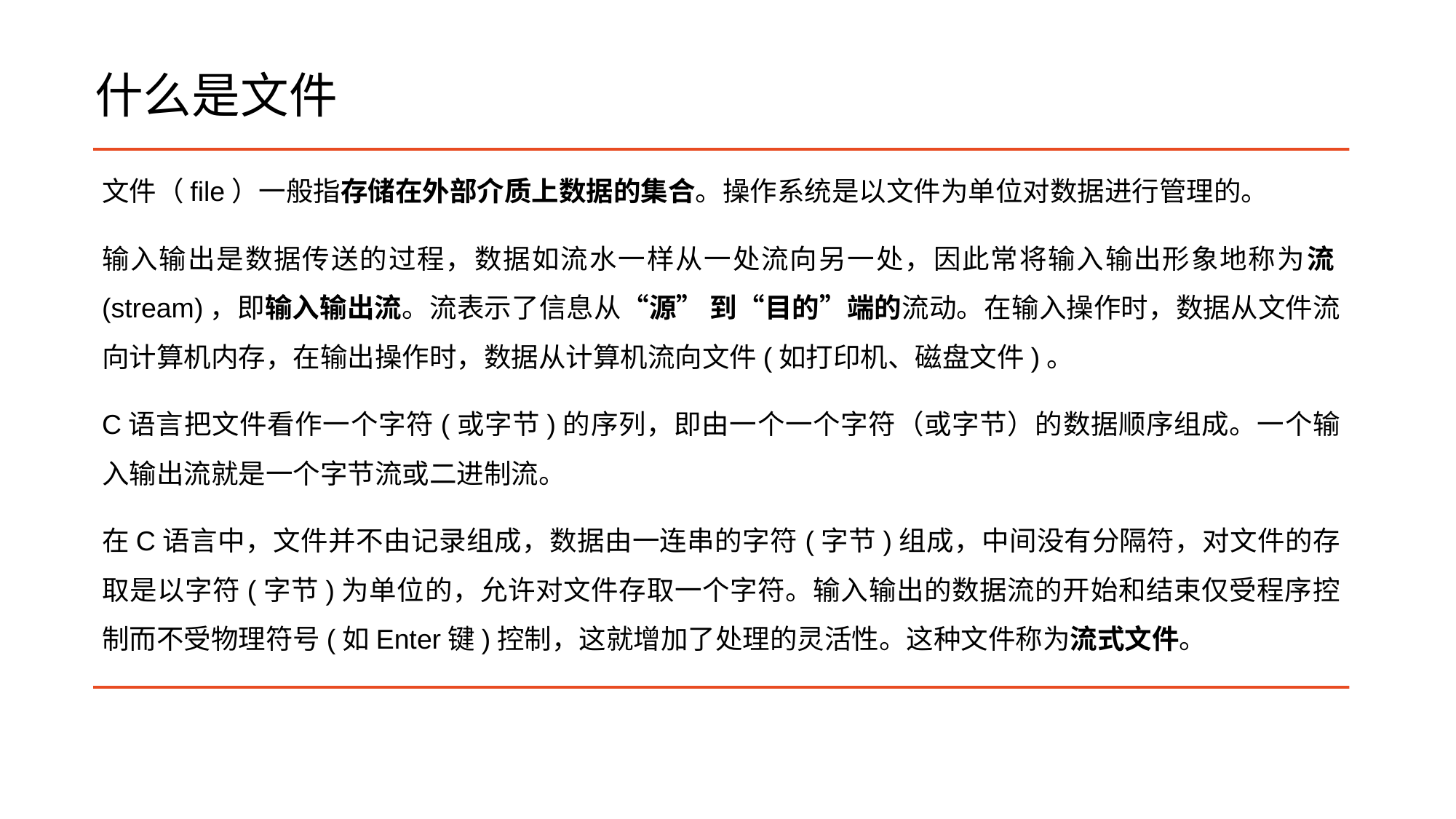

# 什么是文件
文件（file）一般指存储在外部介质上数据的集合。操作系统是以文件为单位对数据进行管理的。
输入输出是数据传送的过程，数据如流水一样从一处流向另一处，因此常将输入输出形象地称为流(stream)，即输入输出流。流表示了信息从“源” 到“目的”端的流动。在输入操作时，数据从文件流向计算机内存，在输出操作时，数据从计算机流向文件(如打印机、磁盘文件)。
C语言把文件看作一个字符(或字节)的序列，即由一个一个字符（或字节）的数据顺序组成。一个输入输出流就是一个字节流或二进制流。
在C语言中，文件并不由记录组成，数据由一连串的字符(字节)组成，中间没有分隔符，对文件的存取是以字符(字节)为单位的，允许对文件存取一个字符。输入输出的数据流的开始和结束仅受程序控制而不受物理符号(如Enter键)控制，这就增加了处理的灵活性。这种文件称为流式文件。